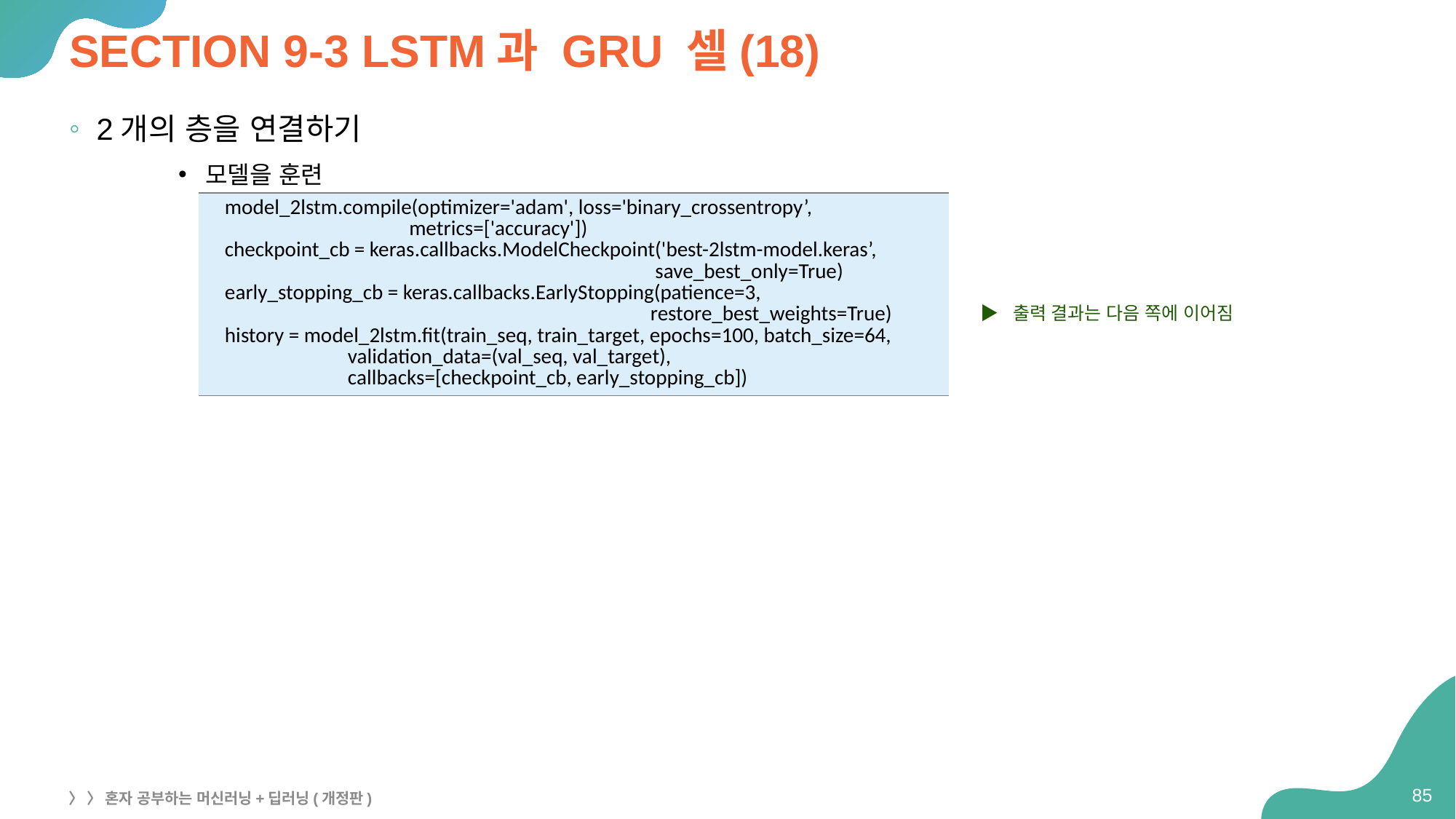

# SECTION 9-3 LSTM과 GRU 셀(18)
2개의 층을 연결하기
모델을 훈련
| model\_2lstm.compile(optimizer='adam', loss='binary\_crossentropy’, metrics=['accuracy']) checkpoint\_cb = keras.callbacks.ModelCheckpoint('best-2lstm-model.keras’, save\_best\_only=True) early\_stopping\_cb = keras.callbacks.EarlyStopping(patience=3, restore\_best\_weights=True) history = model\_2lstm.fit(train\_seq, train\_target, epochs=100, batch\_size=64, validation\_data=(val\_seq, val\_target), callbacks=[checkpoint\_cb, early\_stopping\_cb]) |
| --- |
▶  출력 결과는 다음 쪽에 이어짐
85
〉 〉 혼자 공부하는 머신러닝+딥러닝(개정판)